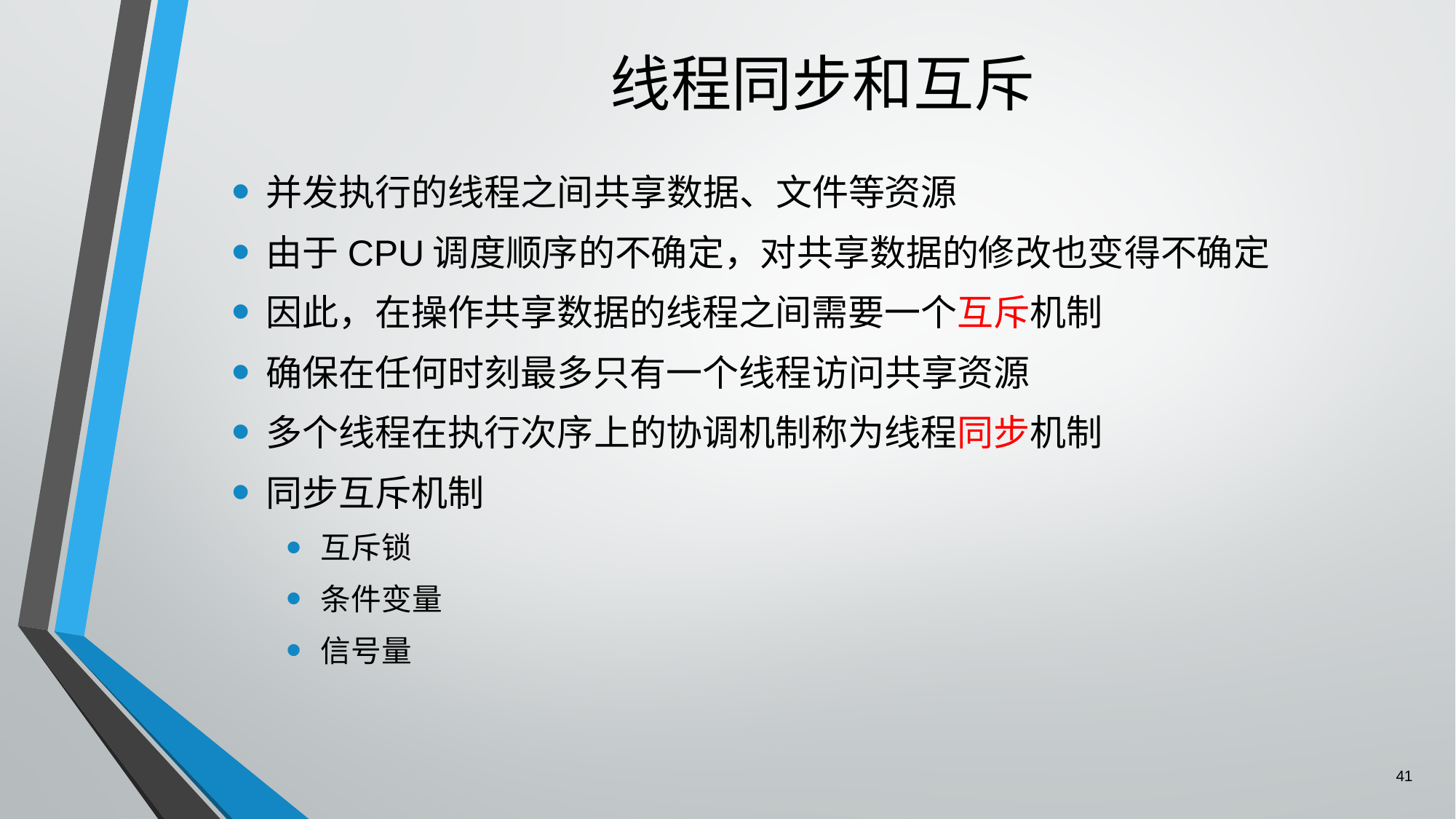

# 线程同步和互斥
并发执行的线程之间共享数据、文件等资源
由于CPU调度顺序的不确定，对共享数据的修改也变得不确定
因此，在操作共享数据的线程之间需要一个互斥机制
确保在任何时刻最多只有一个线程访问共享资源
多个线程在执行次序上的协调机制称为线程同步机制
同步互斥机制
互斥锁
条件变量
信号量
41